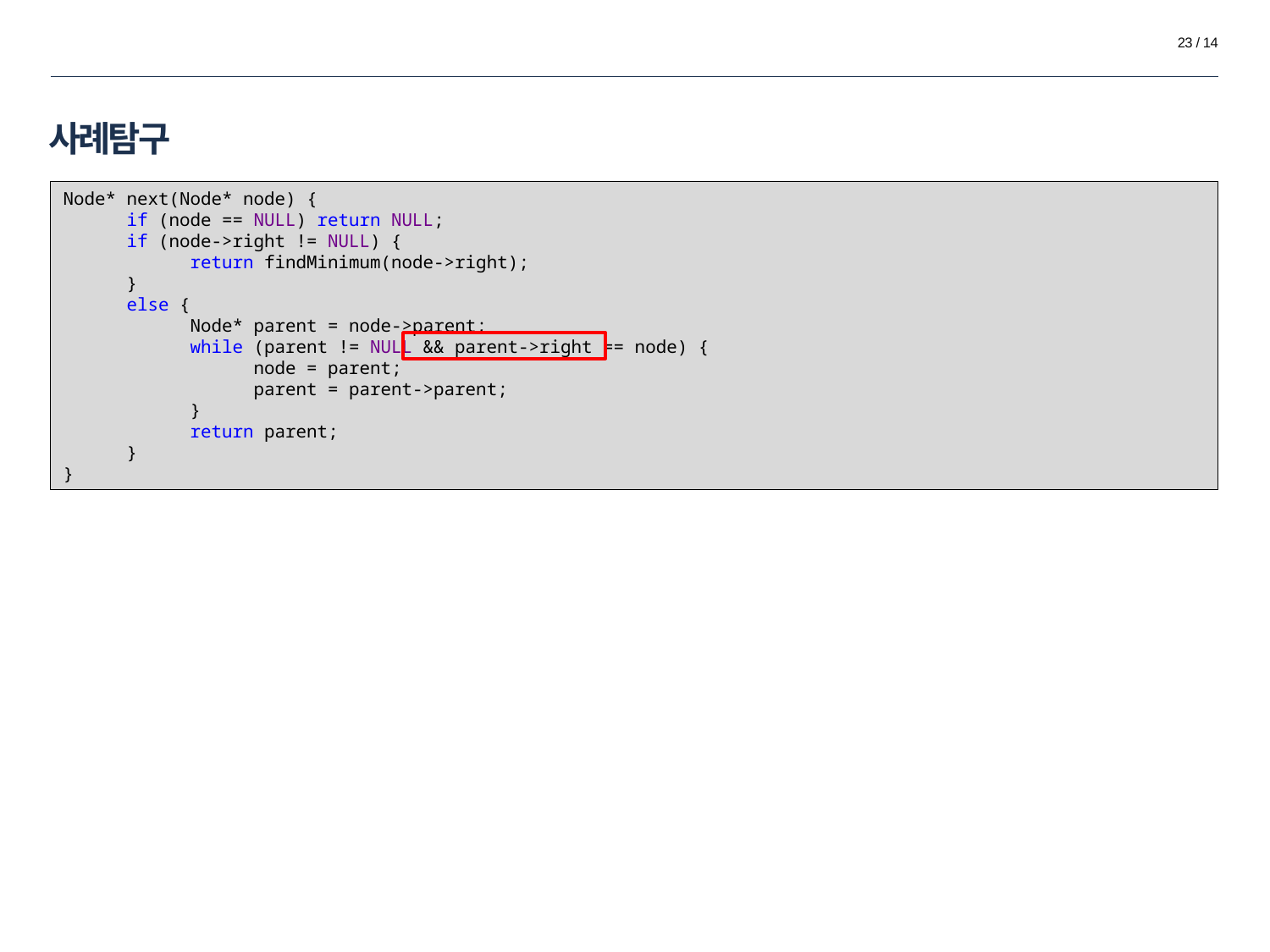

23 / 14
# 사례탐구
Node* next(Node* node) {
if (node == NULL) return NULL;
if (node->right != NULL) {
return findMinimum(node->right);
}
else {
Node* parent = node->parent;
while (parent != NULL && parent->right == node) {
node = parent;
parent = parent->parent;
}
return parent;
}
}